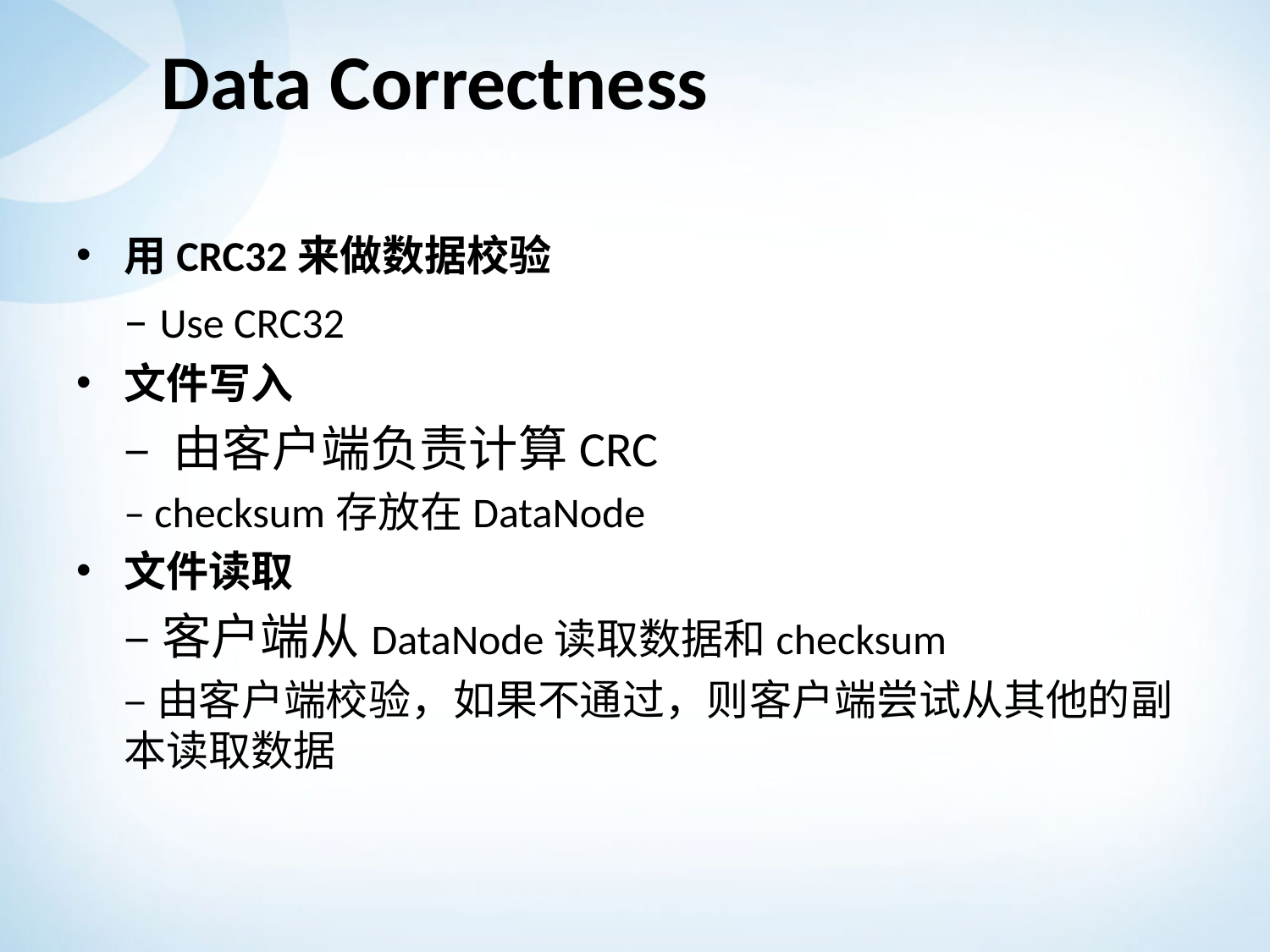

# Data Correctness
用CRC32来做数据校验
	– Use CRC32
文件写入
	– 由客户端负责计算CRC
	– checksum存放在DataNode
文件读取
	–客户端从DataNode读取数据和checksum
	–由客户端校验，如果不通过，则客户端尝试从其他的副本读取数据